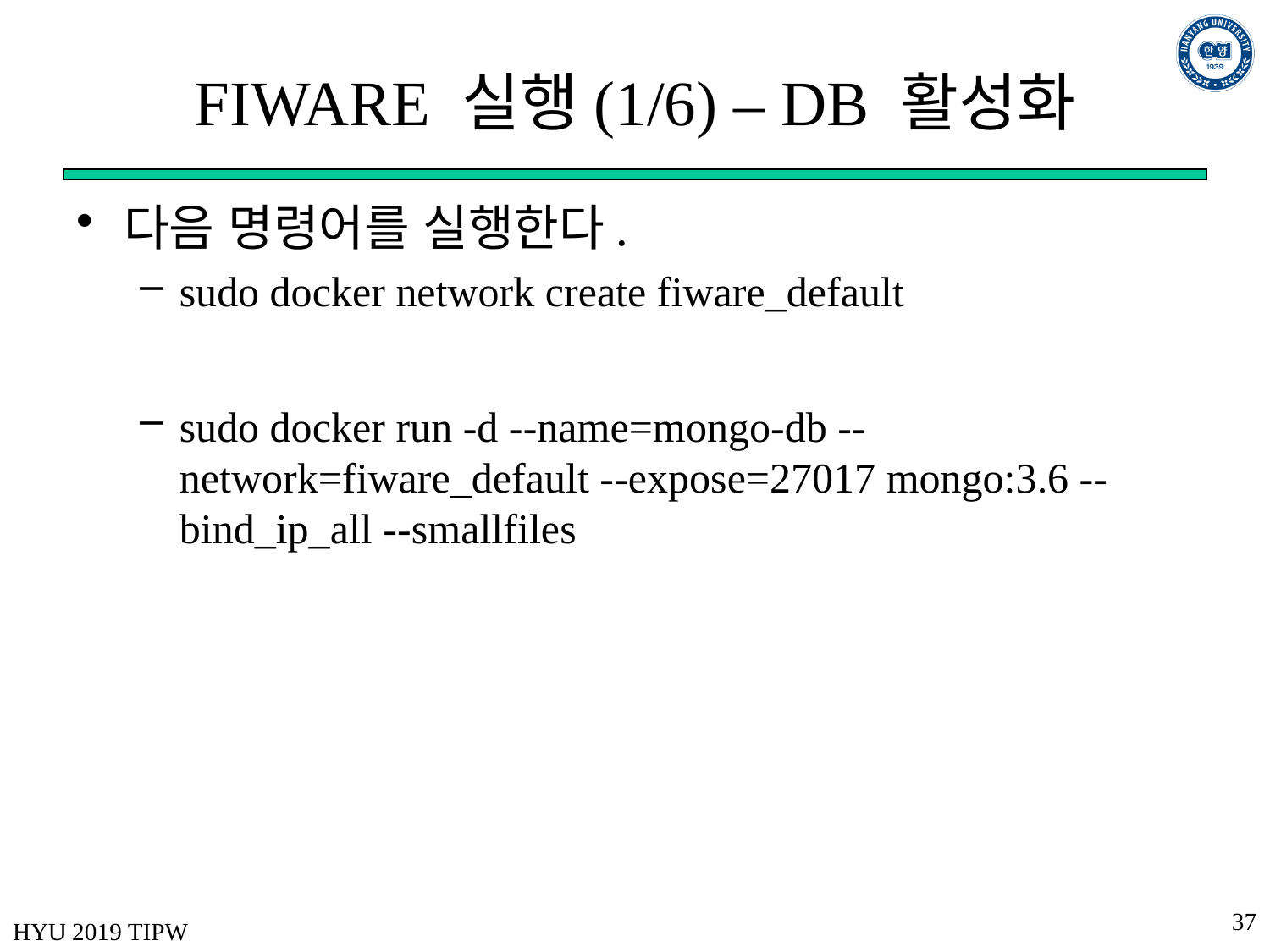

# FIWARE 실행(1/6) – DB 활성화
다음 명령어를 실행한다.
sudo docker network create fiware_default

sudo docker run -d --name=mongo-db --network=fiware_default --expose=27017 mongo:3.6 --bind_ip_all --smallfiles

37
HYU 2019 TIPW